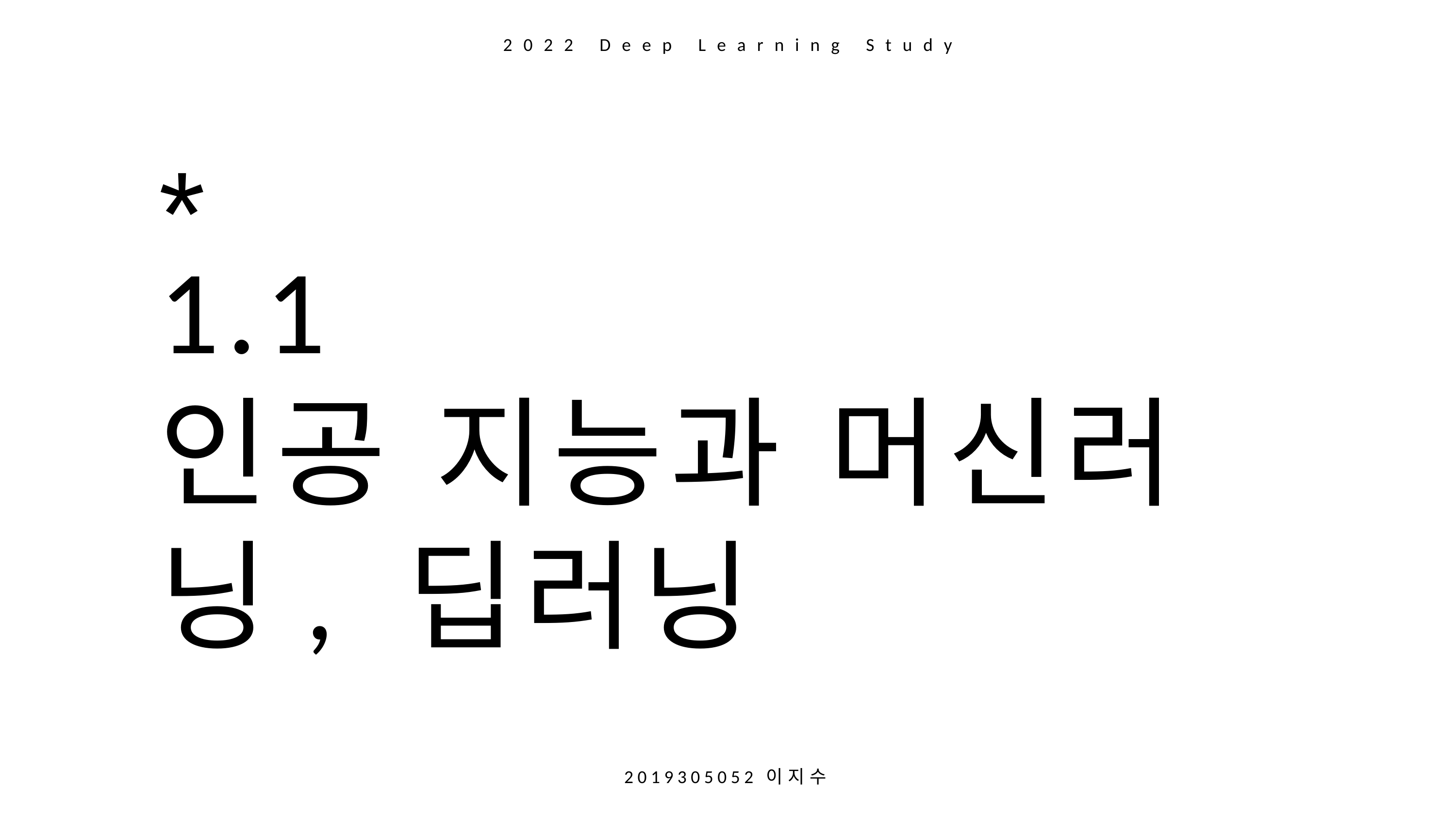

2022 Deep Learning Study
*
1.1
인공 지능과 머신러닝, 딥러닝
2 0 1 9 3 0 5 0 5 2  이 지 수